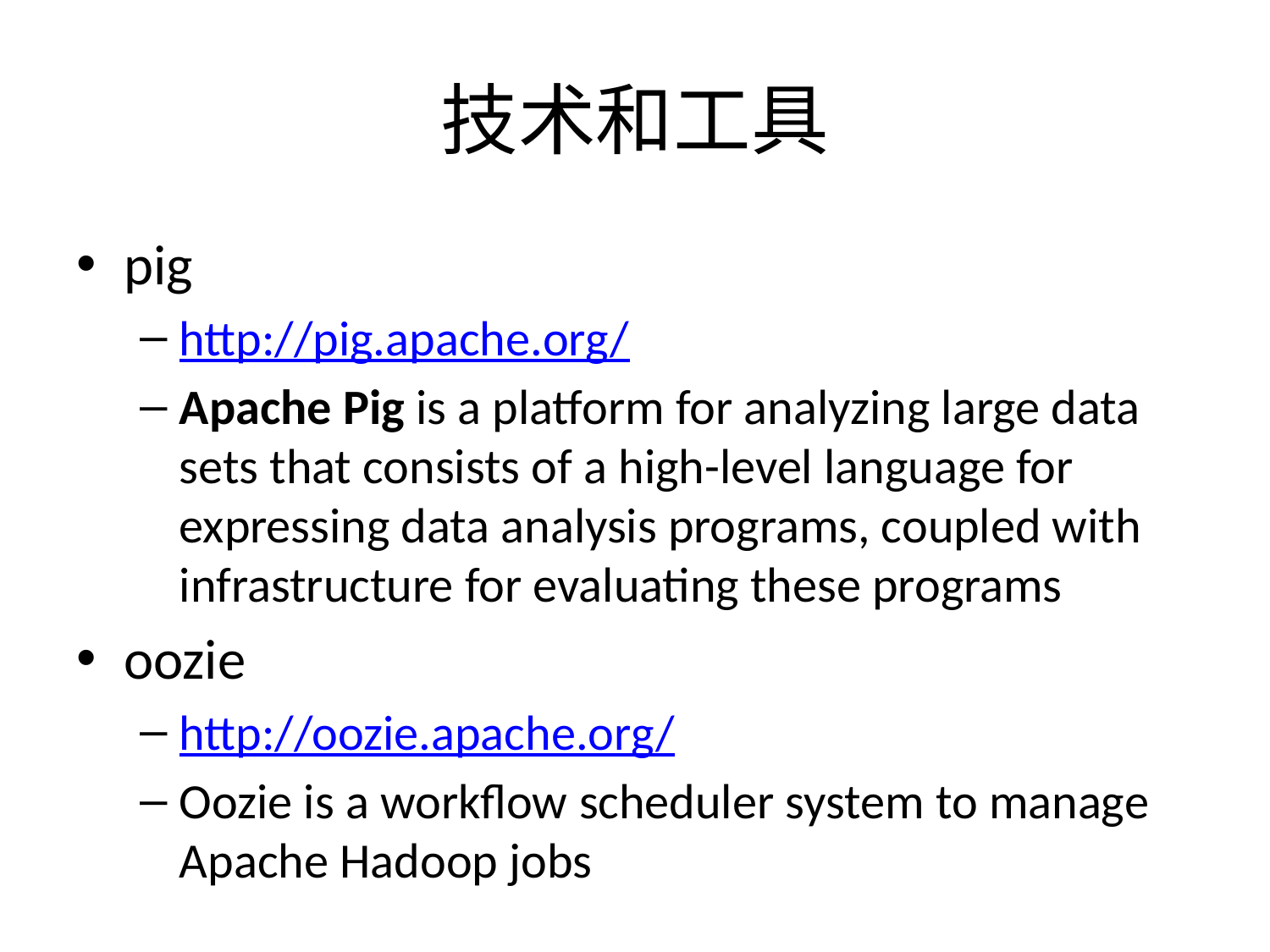

# 技术和工具
pig
http://pig.apache.org/
Apache Pig is a platform for analyzing large data sets that consists of a high-level language for expressing data analysis programs, coupled with infrastructure for evaluating these programs
oozie
http://oozie.apache.org/
Oozie is a workflow scheduler system to manage Apache Hadoop jobs